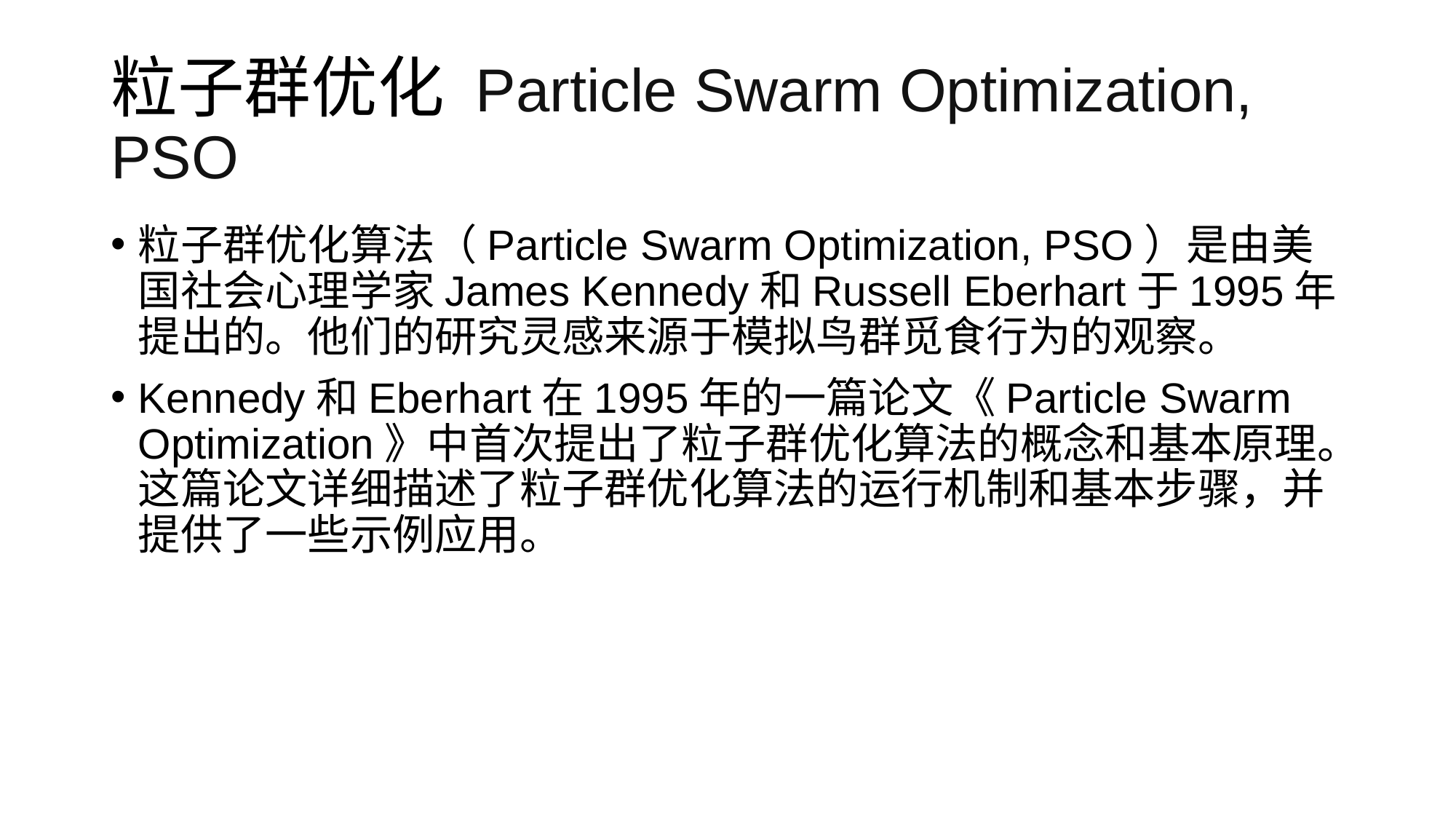

# 粒子群优化 Particle Swarm Optimization, PSO
粒子群优化算法（Particle Swarm Optimization, PSO）是由美国社会心理学家James Kennedy和Russell Eberhart于1995年提出的。他们的研究灵感来源于模拟鸟群觅食行为的观察。
Kennedy和Eberhart在1995年的一篇论文《Particle Swarm Optimization》中首次提出了粒子群优化算法的概念和基本原理。这篇论文详细描述了粒子群优化算法的运行机制和基本步骤，并提供了一些示例应用。